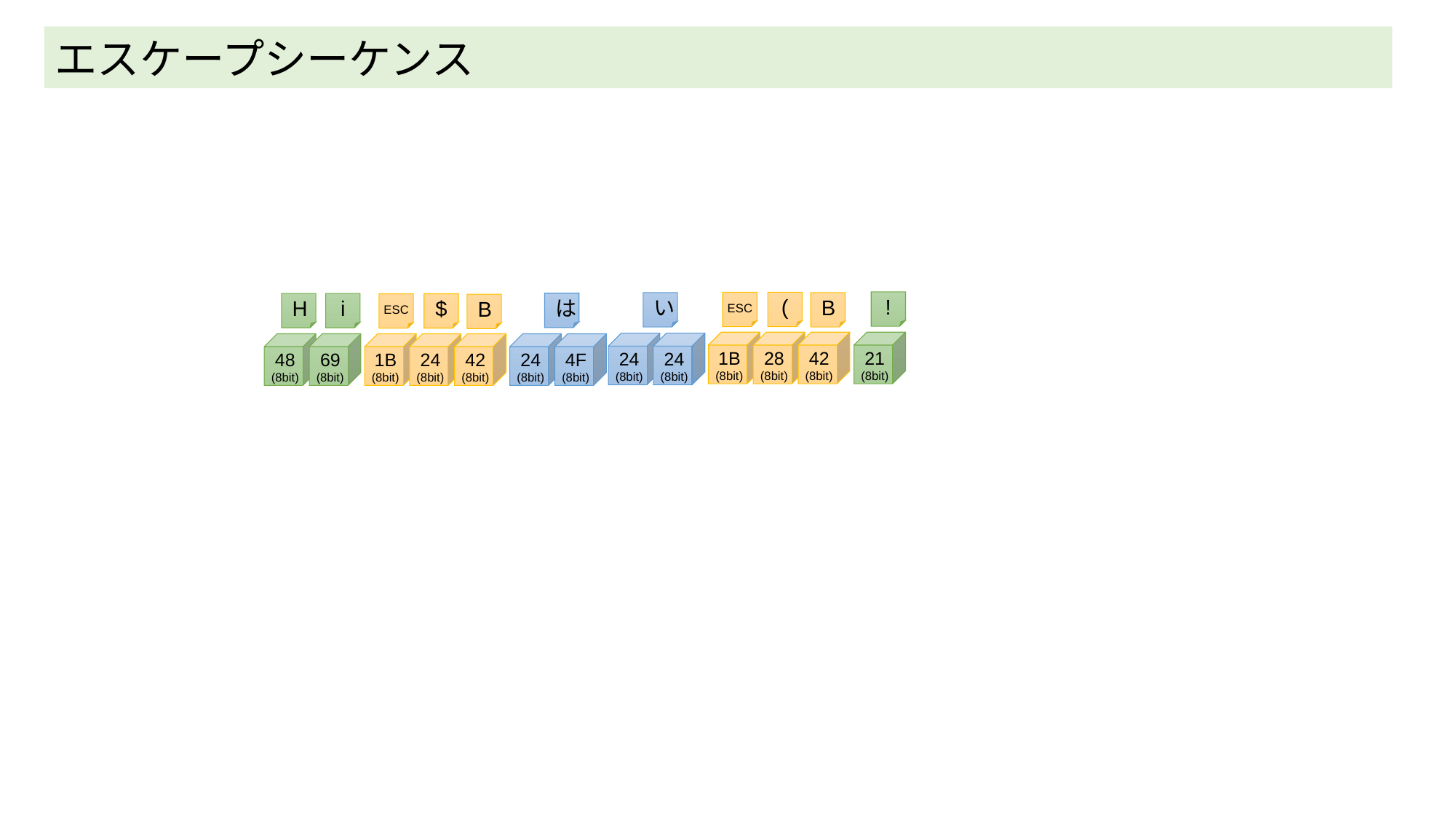

エスケープシーケンス
!
(

B
い
は
H
i
$

B
ESC
ESC

24
(8bit)

24
(8bit)

24
(8bit)

4F
(8bit)
1B
28
42
21
48
69
1B
24
42
(8bit)
(8bit)
(8bit)
(8bit)
(8bit)
(8bit)
(8bit)
(8bit)
(8bit)